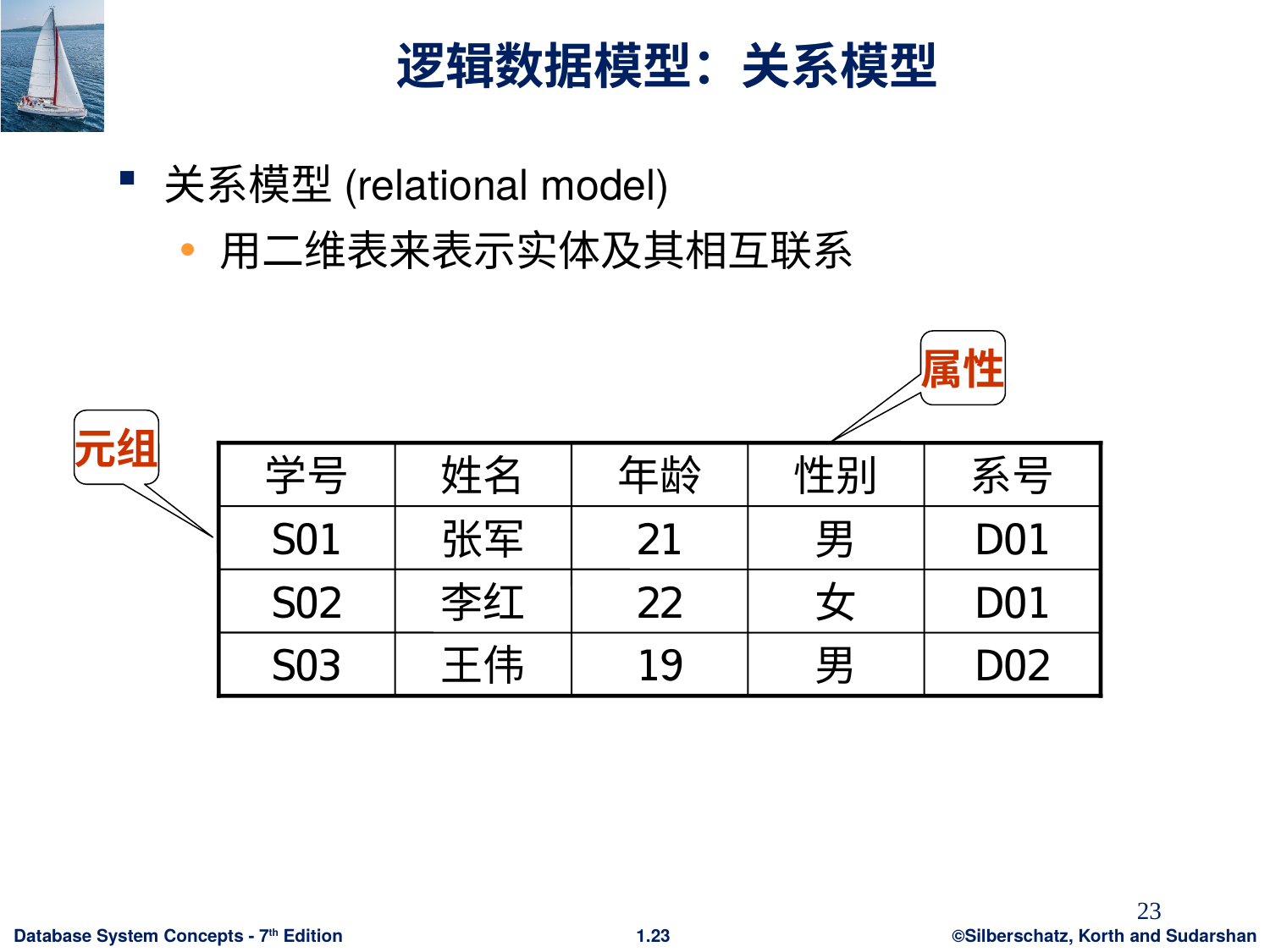

23
# 逻辑数据模型：关系模型
关系模型(relational model)
用二维表来表示实体及其相互联系
属性
元组
学号

姓名

年龄

性别

系号

S01

张军
21
男
D01
S02

李红
22
女
D01
S03

王伟
19
男
D02